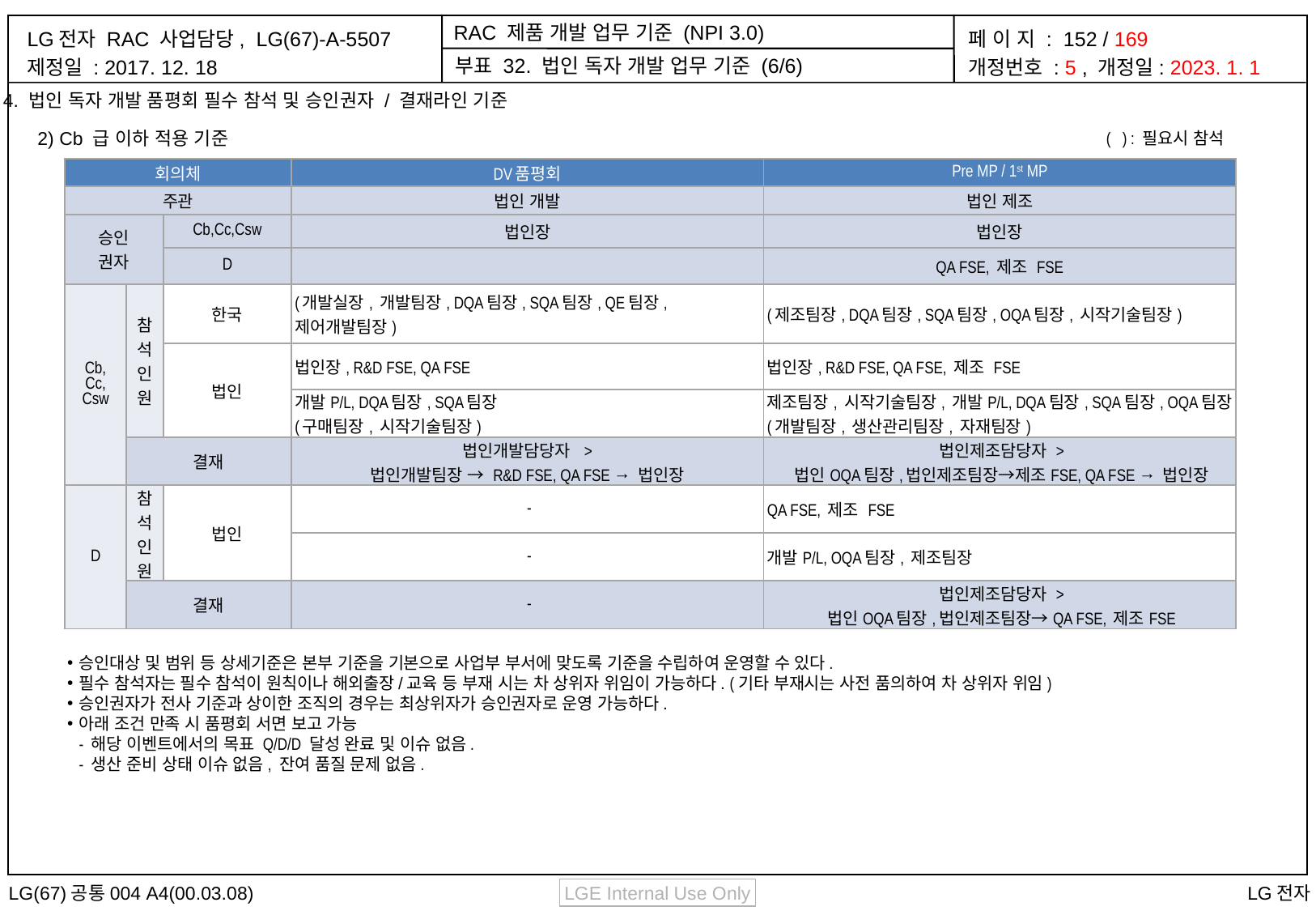

부표 32. 법인 독자 개발 업무 기준 (6/6)
4. 법인 독자 개발 품평회 필수 참석 및 승인권자 / 결재라인 기준
2) Cb 급 이하 적용 기준
(   ) : 필요시 참석
| 회의체 |  |  | DV품평회 | Pre MP / 1st MP |
| --- | --- | --- | --- | --- |
| 주관 |  |  | 법인 개발 | 법인 제조 |
| 승인 권자 |  | Cb,Cc,Csw | 법인장 | 법인장 |
|  |  | D |  | QA FSE, 제조 FSE |
| Cb, Cc, Csw | 참석인원 | 한국 | (개발실장, 개발팀장, DQA팀장, SQA팀장, QE팀장, 제어개발팀장) | (제조팀장, DQA팀장, SQA팀장, OQA팀장, 시작기술팀장) |
|  |  | 법인 | 법인장, R&D FSE, QA FSE | 법인장, R&D FSE, QA FSE, 제조 FSE |
|  |  |  | 개발P/L, DQA팀장, SQA팀장 (구매팀장, 시작기술팀장) | 제조팀장, 시작기술팀장, 개발P/L, DQA팀장, SQA팀장, OQA팀장 (개발팀장, 생산관리팀장, 자재팀장) |
|  | 결재 |  | 법인개발담당자 > 법인개발팀장 → R&D FSE, QA FSE → 법인장 | 법인제조담당자 > 법인OQA팀장,법인제조팀장→제조FSE, QA FSE → 법인장 |
| D | 참석인원 | 법인 | - | QA FSE, 제조 FSE |
|  |  |  | - | 개발P/L, OQA팀장, 제조팀장 |
|  | 결재 |  | - | 법인제조담당자 > 법인OQA팀장,법인제조팀장→QA FSE, 제조FSE |
승인대상 및 범위 등 상세기준은 본부 기준을 기본으로 사업부 부서에 맞도록 기준을 수립하여 운영할 수 있다.
필수 참석자는 필수 참석이 원칙이나 해외출장/교육 등 부재 시는 차 상위자 위임이 가능하다. (기타 부재시는 사전 품의하여 차 상위자 위임)
승인권자가 전사 기준과 상이한 조직의 경우는 최상위자가 승인권자로 운영 가능하다.
아래 조건 만족 시 품평회 서면 보고 가능
- 해당 이벤트에서의 목표 Q/D/D 달성 완료 및 이슈 없음.
- 생산 준비 상태 이슈 없음, 잔여 품질 문제 없음.